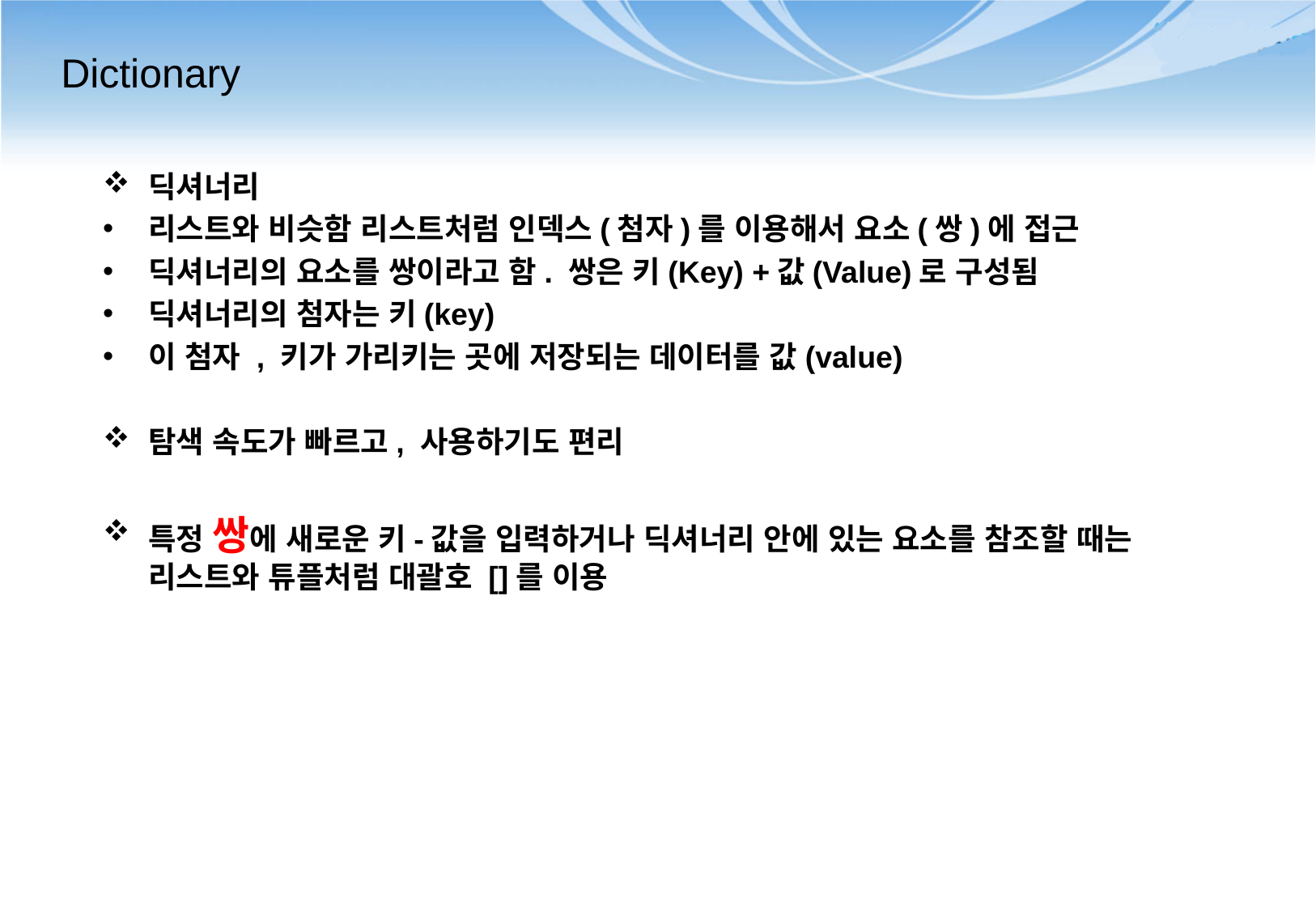

# Dictionary
딕셔너리
리스트와 비슷함 리스트처럼 인덱스(첨자)를 이용해서 요소(쌍)에 접근
딕셔너리의 요소를 쌍이라고 함. 쌍은 키(Key) +값(Value)로 구성됨
딕셔너리의 첨자는 키(key)
이 첨자 , 키가 가리키는 곳에 저장되는 데이터를 값(value)

탐색 속도가 빠르고, 사용하기도 편리

특정 쌍에 새로운 키-값을 입력하거나 딕셔너리 안에 있는 요소를 참조할 때는 리스트와 튜플처럼 대괄호 []를 이용